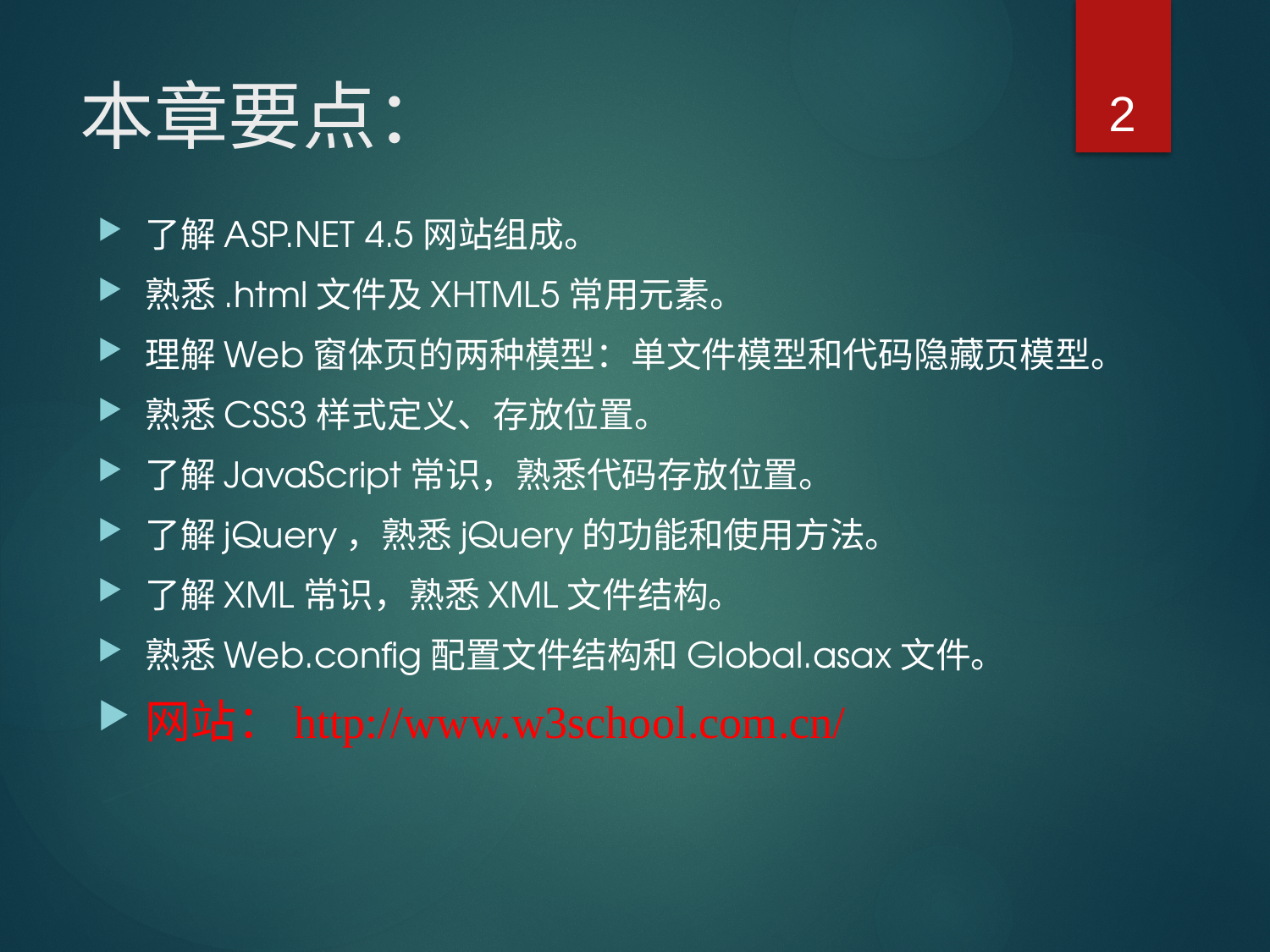

2
# 本章要点：
了解ASP.NET 4.5网站组成。
熟悉.html文件及XHTML5常用元素。
理解Web窗体页的两种模型：单文件模型和代码隐藏页模型。
熟悉CSS3样式定义、存放位置。
了解JavaScript常识，熟悉代码存放位置。
了解jQuery，熟悉jQuery的功能和使用方法。
了解XML常识，熟悉XML文件结构。
熟悉Web.config配置文件结构和Global.asax文件。
网站：http://www.w3school.com.cn/